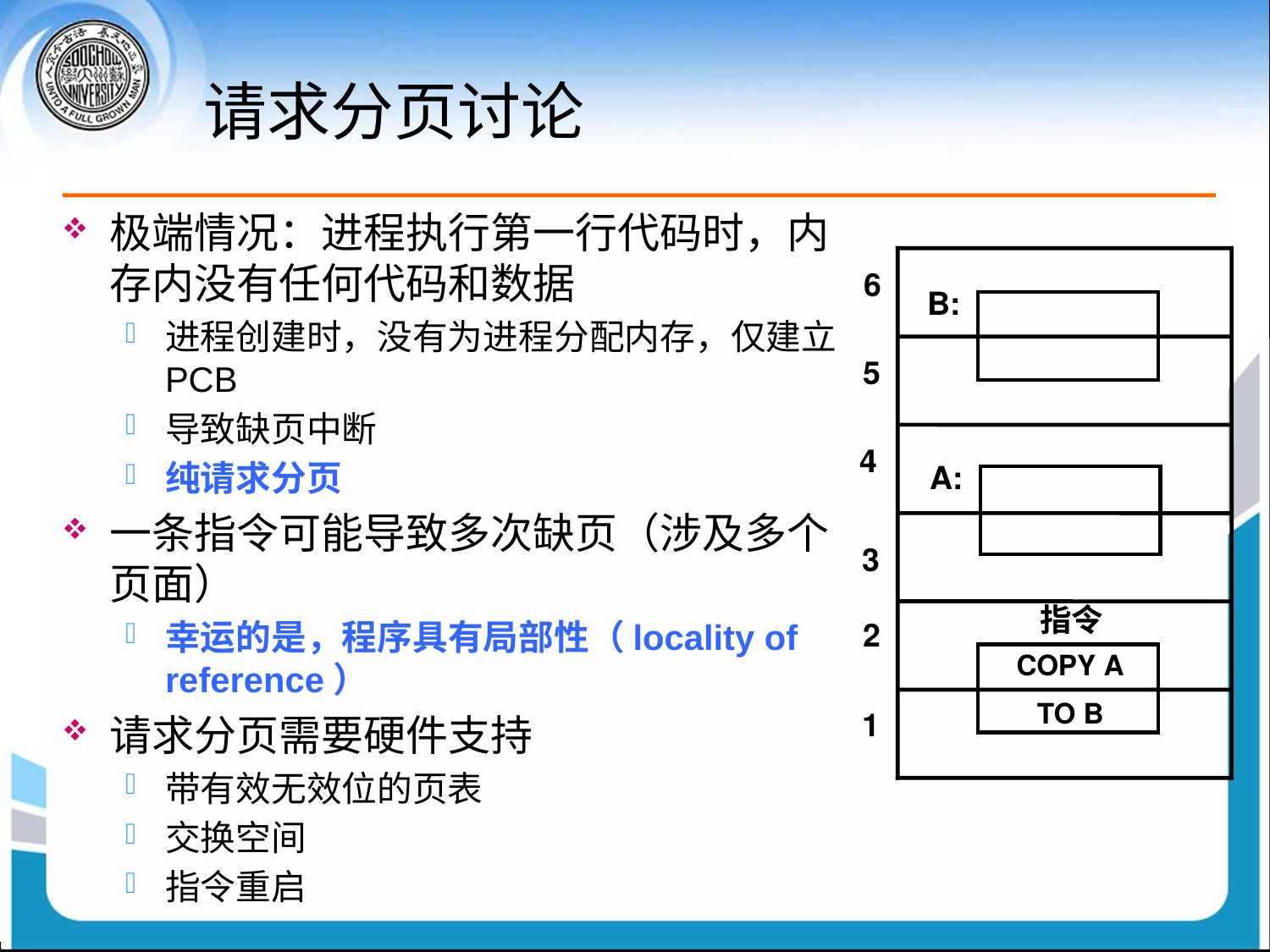

# 请求分页讨论
极端情况：进程执行第一行代码时，内存内没有任何代码和数据
进程创建时，没有为进程分配内存，仅建立PCB
导致缺页中断
纯请求分页
一条指令可能导致多次缺页（涉及多个页面）
幸运的是，程序具有局部性（locality of reference）
请求分页需要硬件支持
带有效无效位的页表
交换空间
指令重启

6
B:

5
4
A:

3
指令
2
COPY A
TO B

1